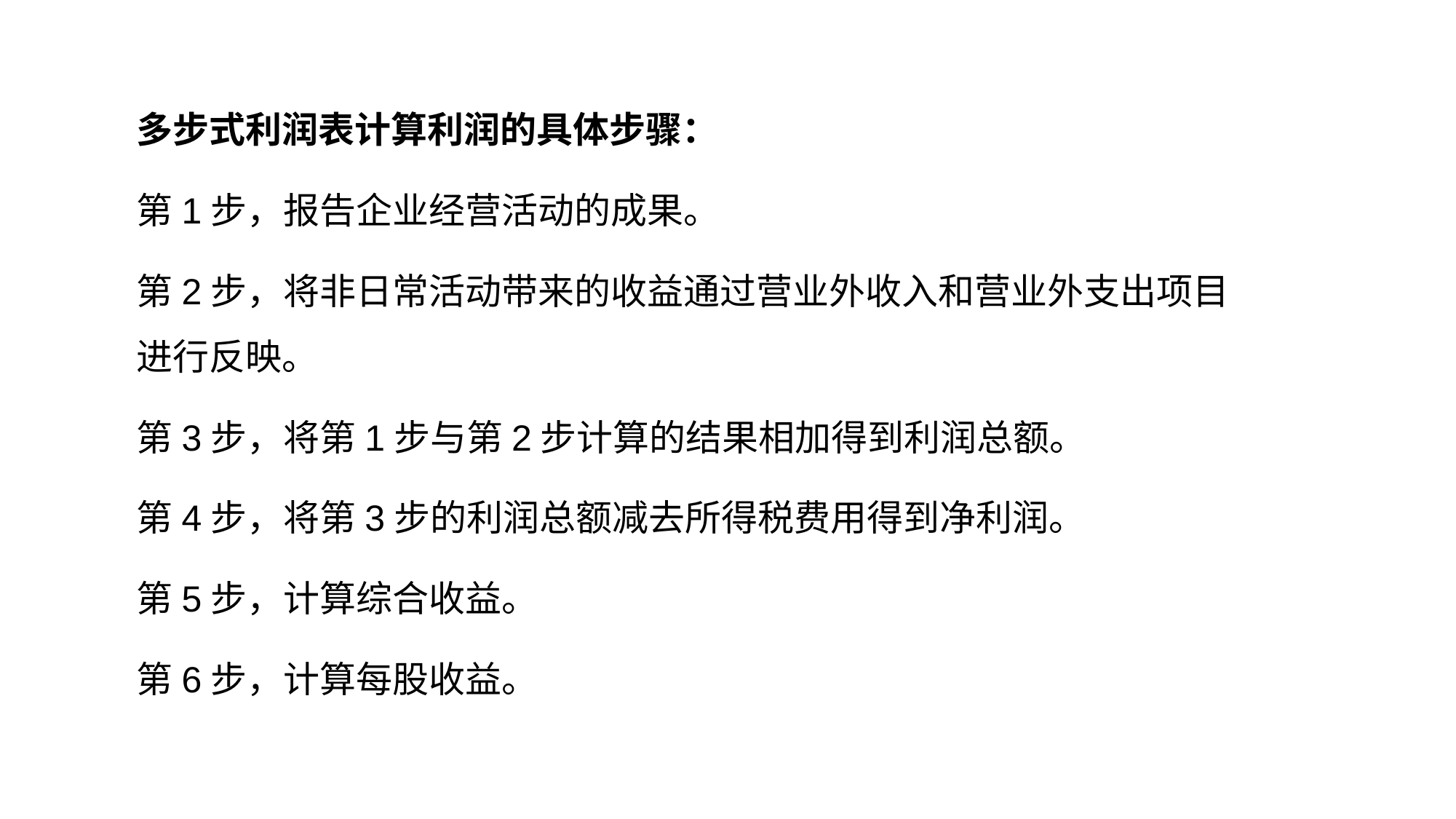

多步式利润表计算利润的具体步骤：
第1步，报告企业经营活动的成果。
第2步，将非日常活动带来的收益通过营业外收入和营业外支出项目进行反映。
第3步，将第1步与第2步计算的结果相加得到利润总额。
第4步，将第3步的利润总额减去所得税费用得到净利润。
第5步，计算综合收益。
第6步，计算每股收益。